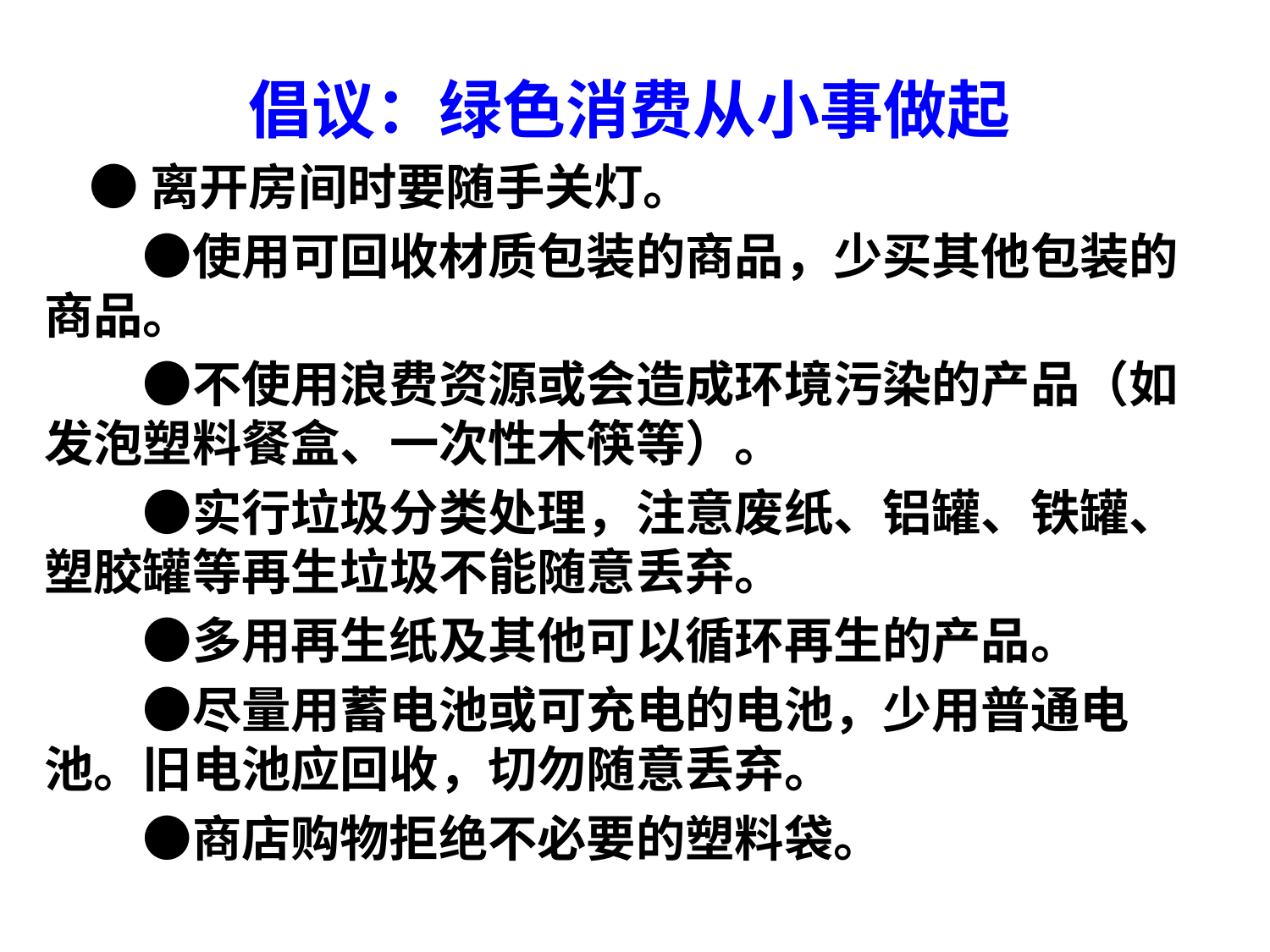

倡议：绿色消费从小事做起
    ●离开房间时要随手关灯。
　　●使用可回收材质包装的商品，少买其他包装的商品。
　　●不使用浪费资源或会造成环境污染的产品（如发泡塑料餐盒、一次性木筷等）。
　　●实行垃圾分类处理，注意废纸、铝罐、铁罐、塑胶罐等再生垃圾不能随意丢弃。
　　●多用再生纸及其他可以循环再生的产品。
　　●尽量用蓄电池或可充电的电池，少用普通电池。旧电池应回收，切勿随意丢弃。
　　●商店购物拒绝不必要的塑料袋。